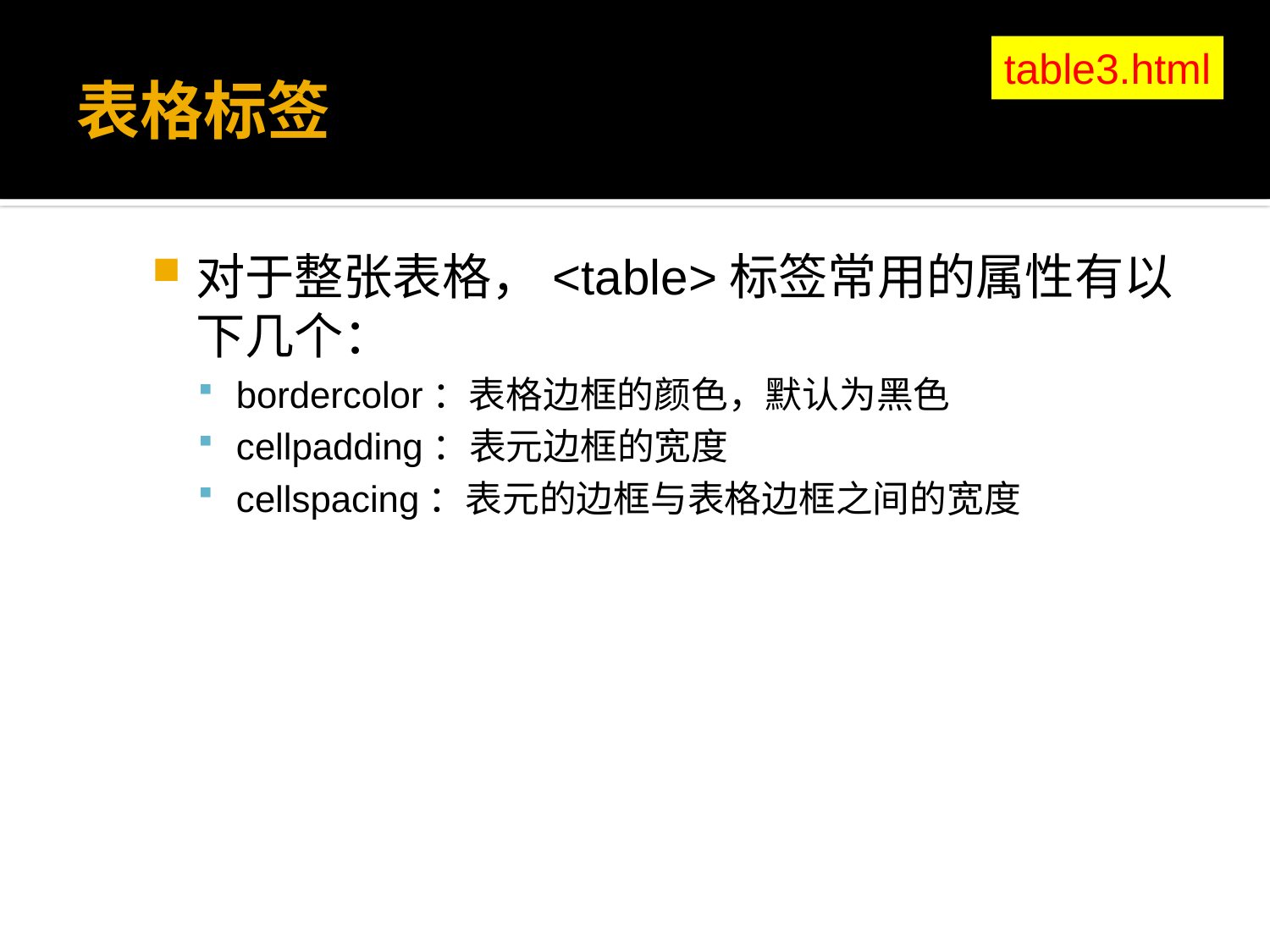

# 表格标签
table3.html
对于整张表格，<table>标签常用的属性有以下几个：
bordercolor：表格边框的颜色，默认为黑色
cellpadding：表元边框的宽度
cellspacing：表元的边框与表格边框之间的宽度